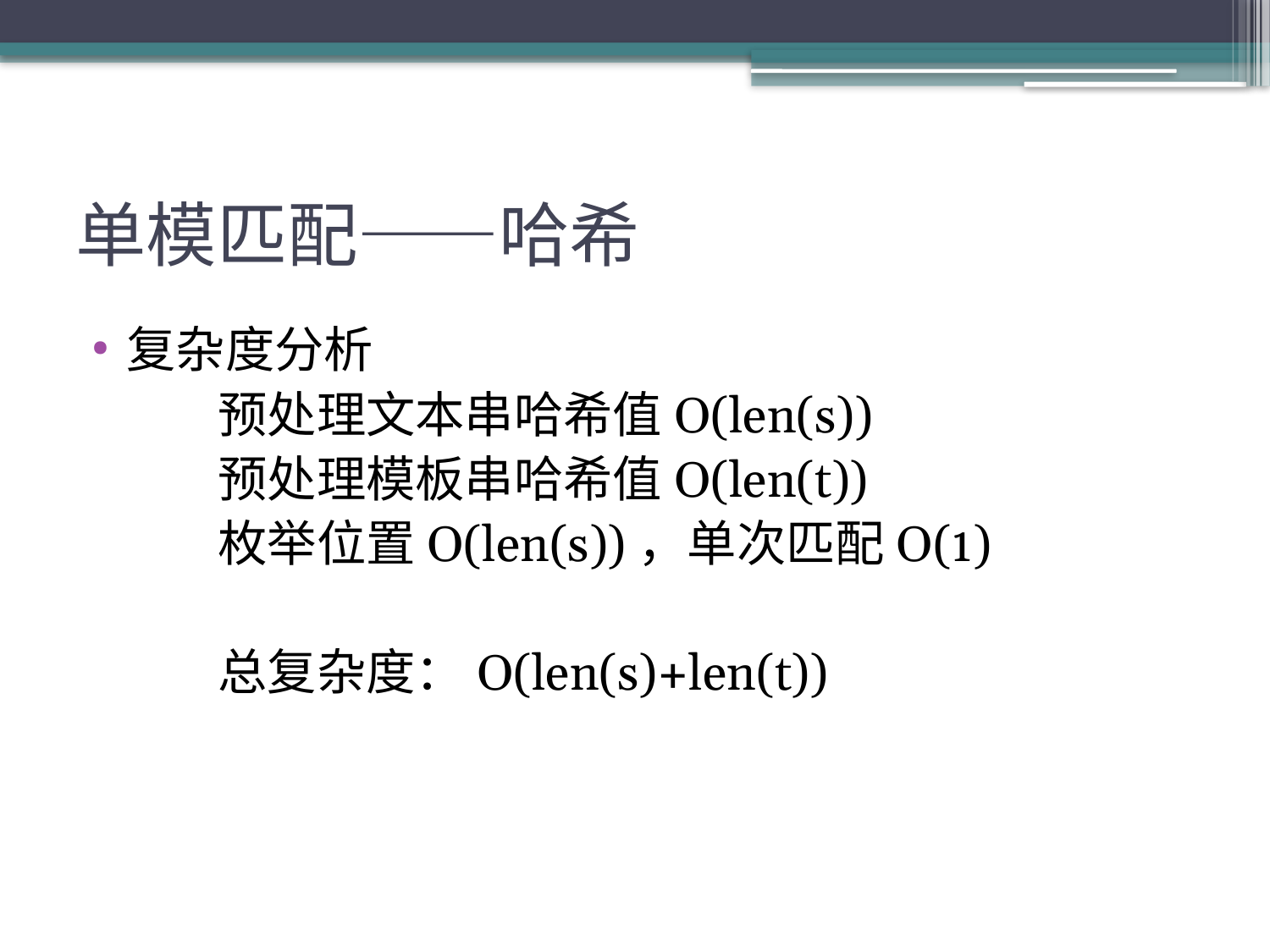

# 单模匹配——哈希
复杂度分析
	预处理文本串哈希值O(len(s))
	预处理模板串哈希值O(len(t))
	枚举位置O(len(s))，单次匹配O(1)

	总复杂度：O(len(s)+len(t))